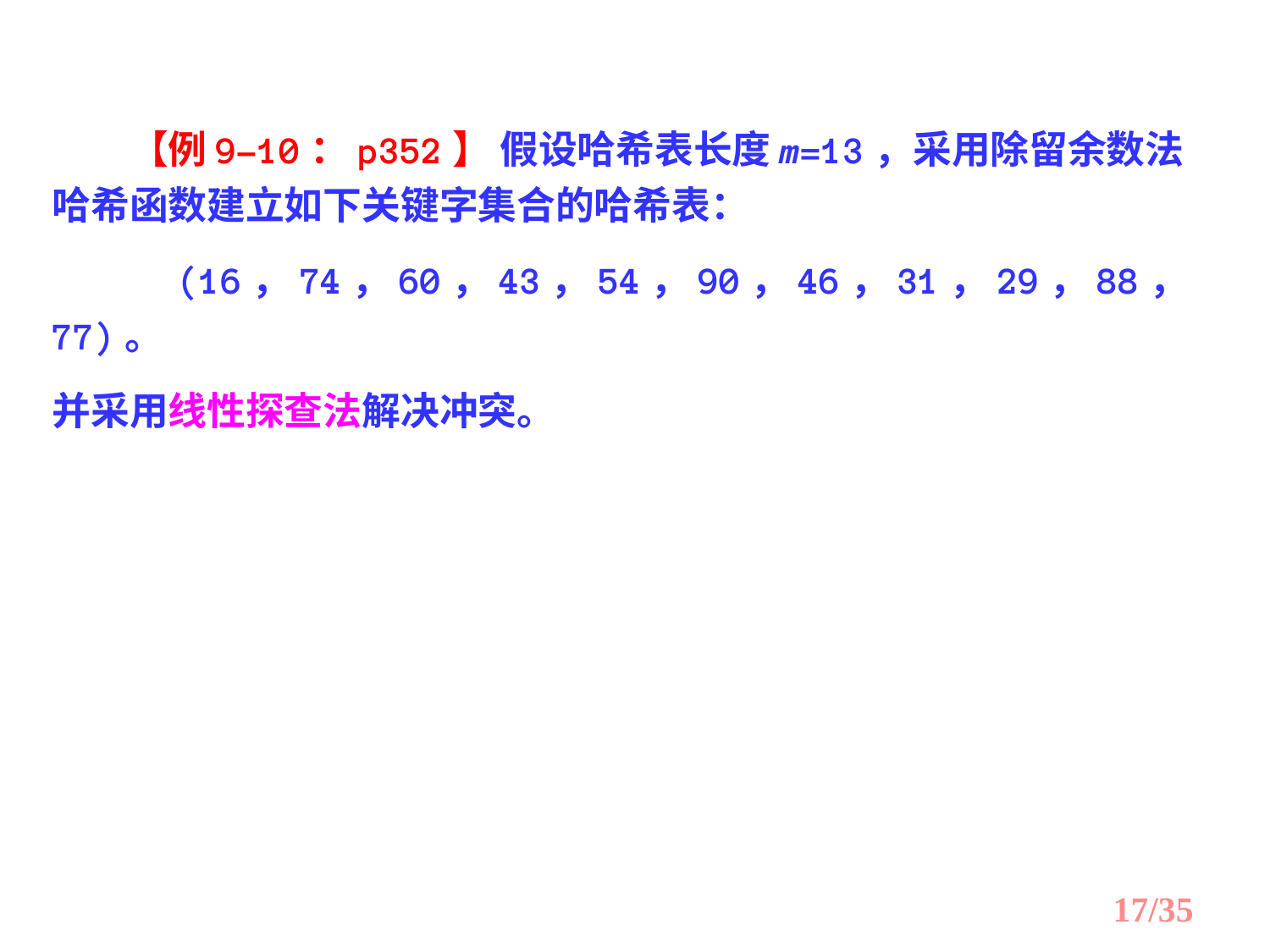

【例9-10：p352】 假设哈希表长度m=13，采用除留余数法哈希函数建立如下关键字集合的哈希表：
      (16，74，60，43，54，90，46，31，29，88，77)。
并采用线性探查法解决冲突。
17/35